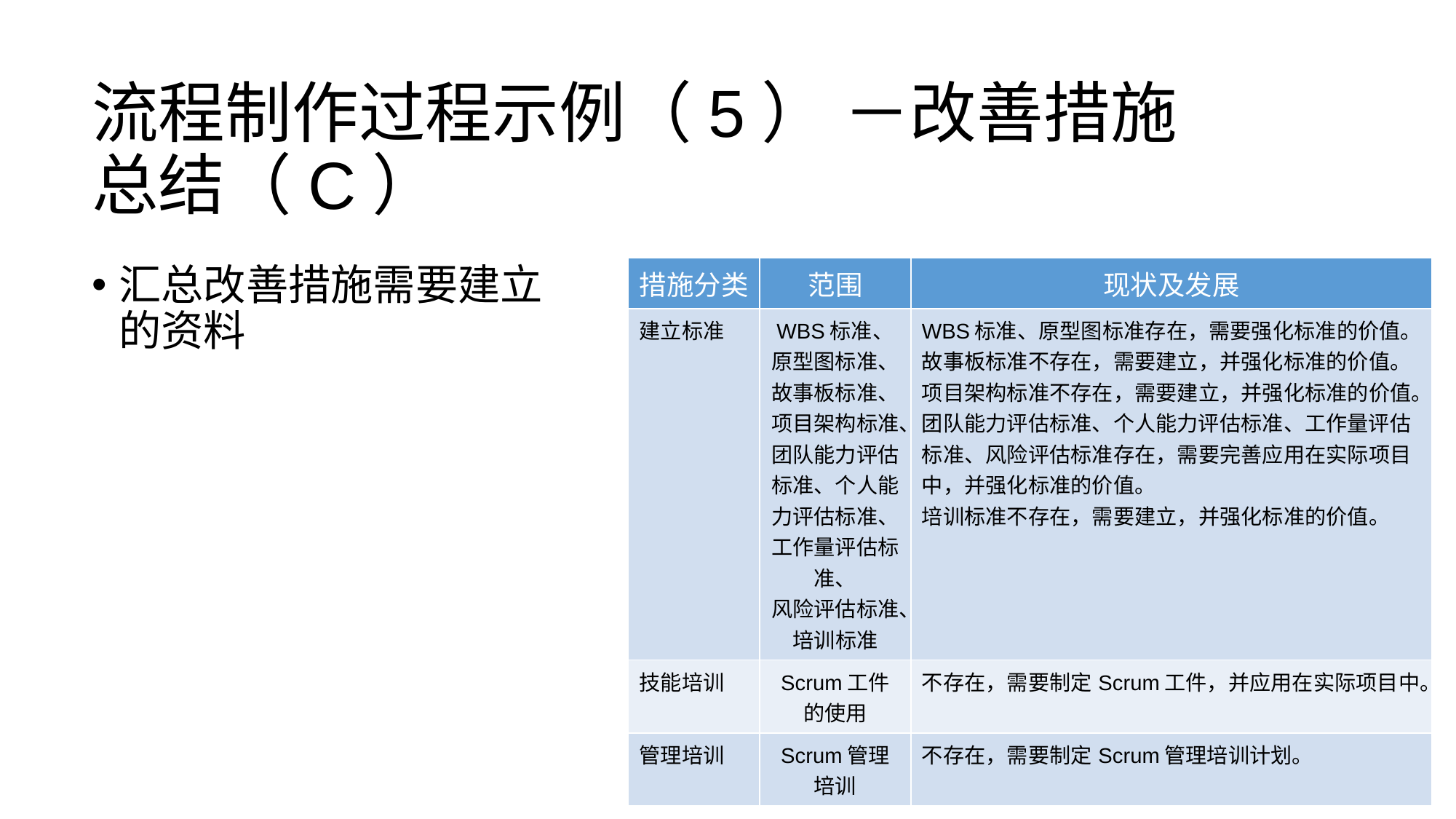

# 流程制作过程示例（5） －改善措施总结（C）
汇总改善措施需要建立的资料
| 措施分类 | 范围 | 现状及发展 |
| --- | --- | --- |
| 建立标准 | WBS标准、原型图标准、故事板标准、 项目架构标准、 团队能力评估标准、个人能力评估标准、工作量评估标准、 风险评估标准、 培训标准 | WBS标准、原型图标准存在，需要强化标准的价值。 故事板标准不存在，需要建立，并强化标准的价值。 项目架构标准不存在，需要建立，并强化标准的价值。 团队能力评估标准、个人能力评估标准、工作量评估标准、风险评估标准存在，需要完善应用在实际项目中，并强化标准的价值。 培训标准不存在，需要建立，并强化标准的价值。 |
| 技能培训 | Scrum工件的使用 | 不存在，需要制定Scrum工件，并应用在实际项目中。 |
| 管理培训 | Scrum管理培训 | 不存在，需要制定Scrum管理培训计划。 |